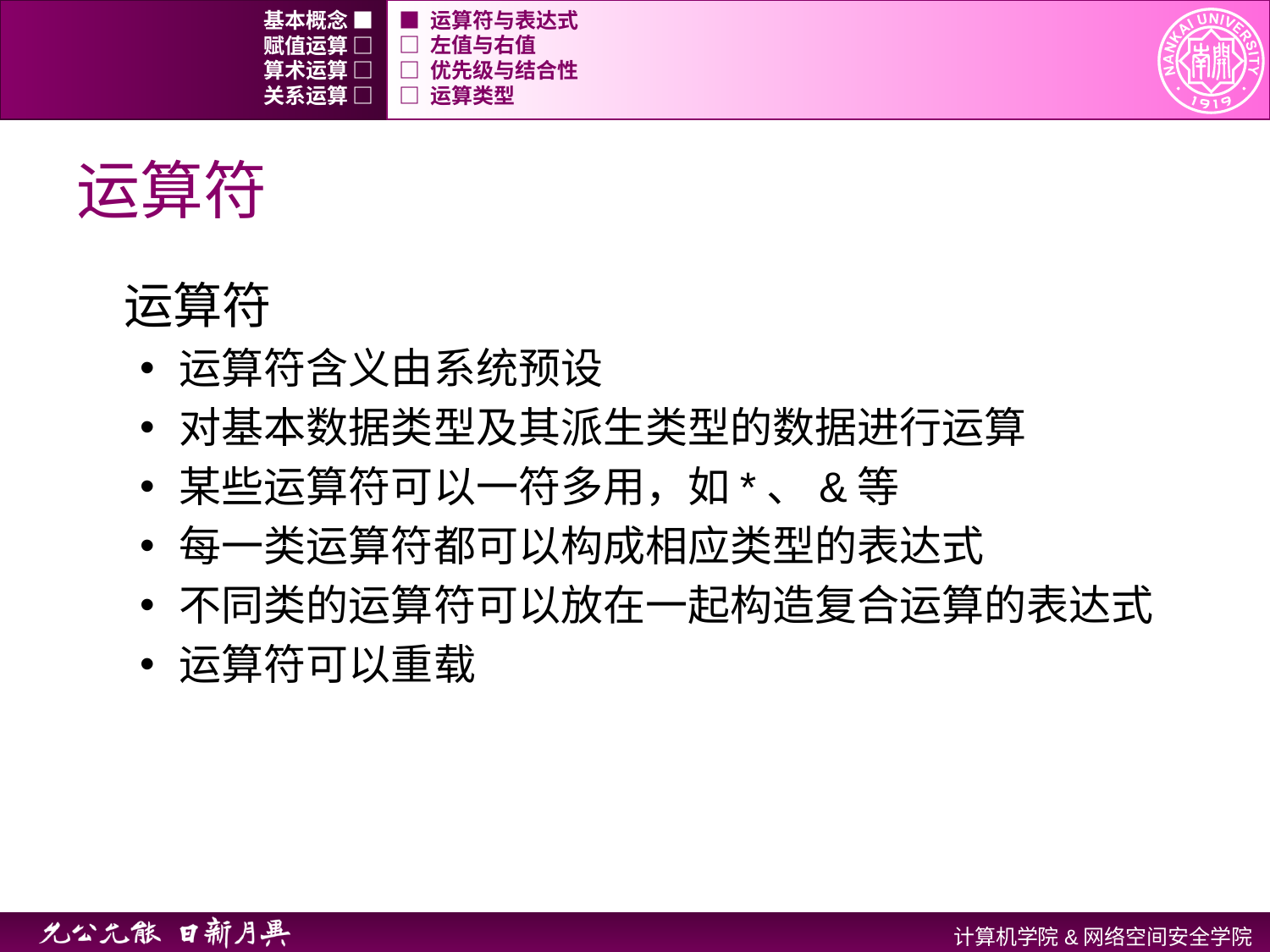

基本概念 ■
■ 运算符与表达式
赋值运算 □
□ 左值与右值
算术运算 □
□ 优先级与结合性
关系运算 □
□ 运算类型
# 运算符
运算符
运算符含义由系统预设
对基本数据类型及其派生类型的数据进行运算
某些运算符可以一符多用，如*、&等
每一类运算符都可以构成相应类型的表达式
不同类的运算符可以放在一起构造复合运算的表达式
运算符可以重载